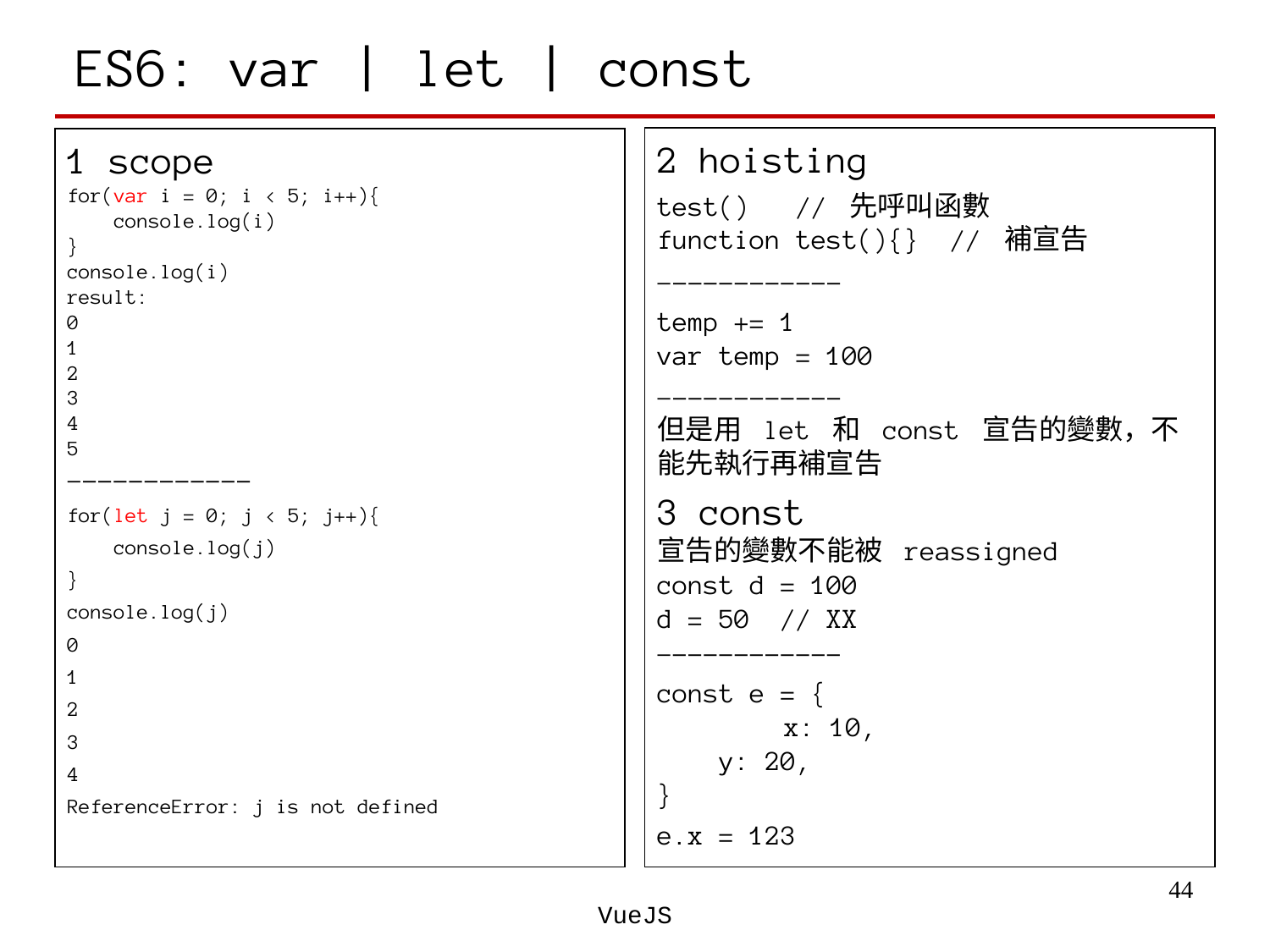

# ES6: var | let | const
2 hoisting
test()   // 先呼叫函數
function test(){}  // 補宣告
–-----------
temp += 1
var temp = 100
–-----------
但是用 let 和 const 宣告的變數，不能先執行再補宣告
3 const
宣告的變數不能被 reassigned
const d = 100
d = 50  // XX
–-----------
const e = {
	x: 10,
    y: 20,
}
e.x = 123

1 scope
for(var i = 0; i < 5; i++){
    console.log(i)
}
console.log(i)
result:
0
1
2
3
4
5
–-----------
for(let j = 0; j < 5; j++){
    console.log(j)
}
console.log(j)
0
1
2
3
4
ReferenceError: j is not defined

44
VueJS